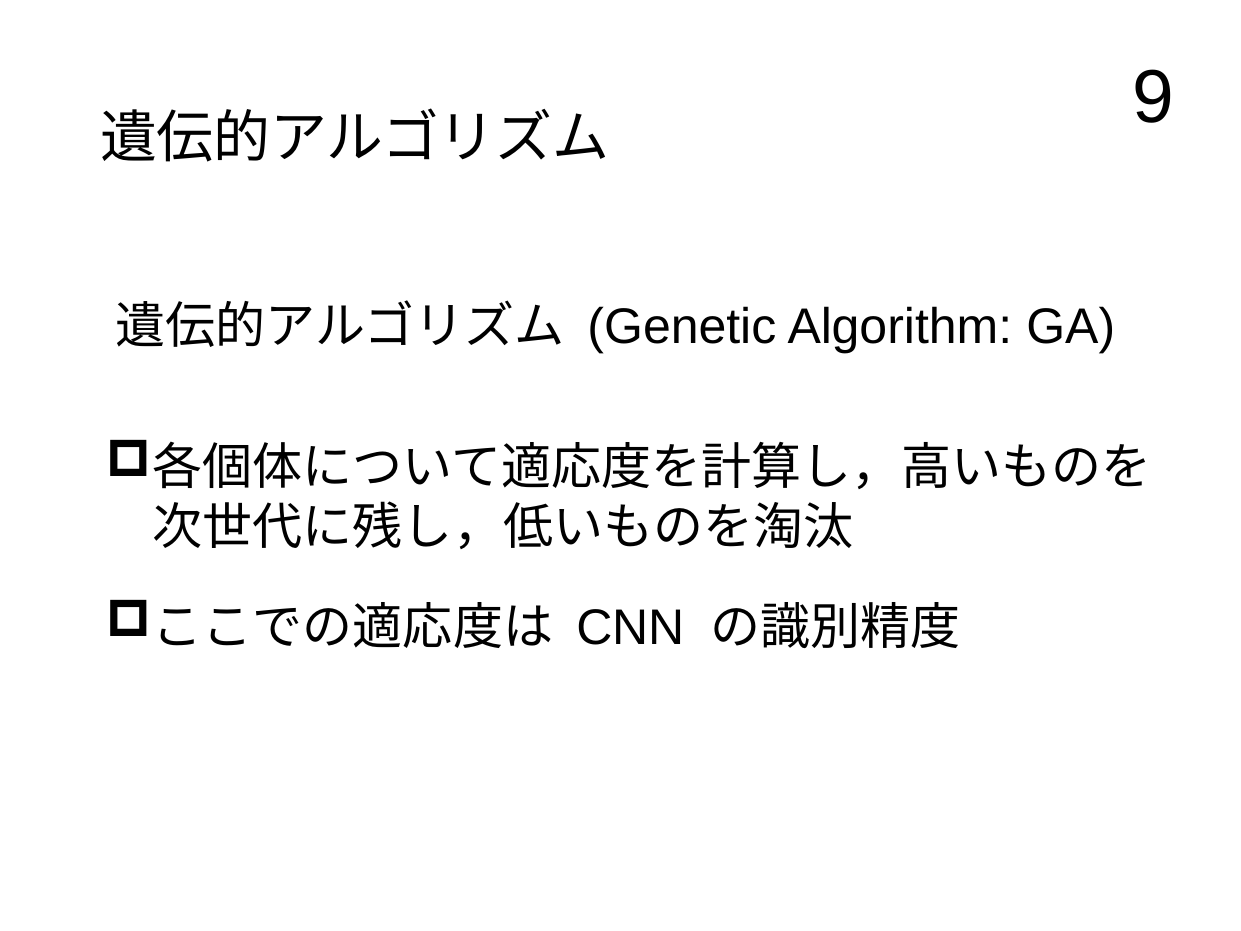

# 遺伝的アルゴリズム
9
遺伝的アルゴリズム (Genetic Algorithm: GA)
各個体について適応度を計算し，高いものを
次世代に残し，低いものを淘汰

ここでの適応度は CNN の識別精度